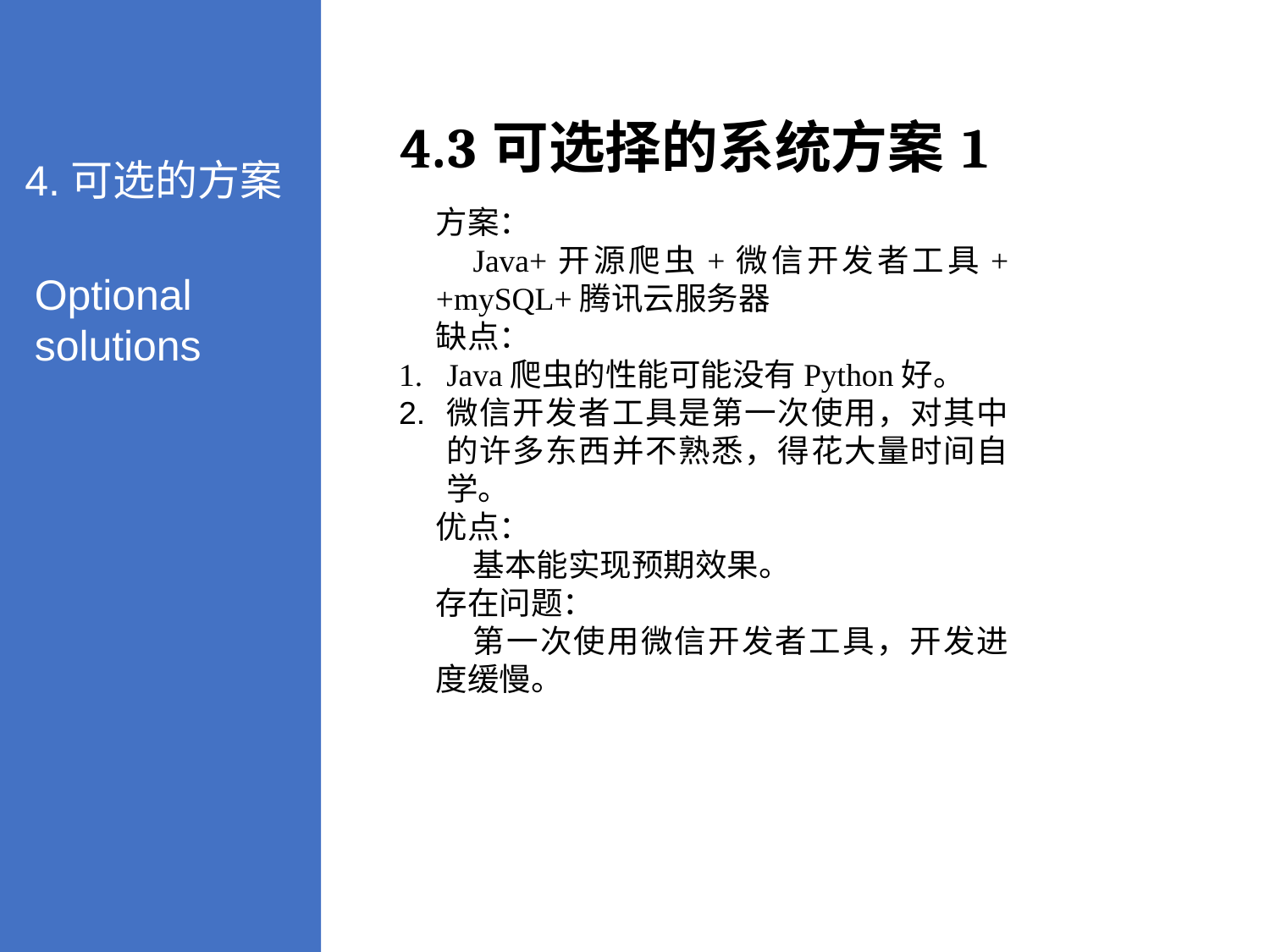

4.可选的方案
Optional solutions
4.3可选择的系统方案1
方案：
Java+开源爬虫+微信开发者工具+ +mySQL+腾讯云服务器
缺点：
Java爬虫的性能可能没有Python好。
微信开发者工具是第一次使用，对其中的许多东西并不熟悉，得花大量时间自学。
优点：
基本能实现预期效果。
存在问题：
第一次使用微信开发者工具，开发进度缓慢。